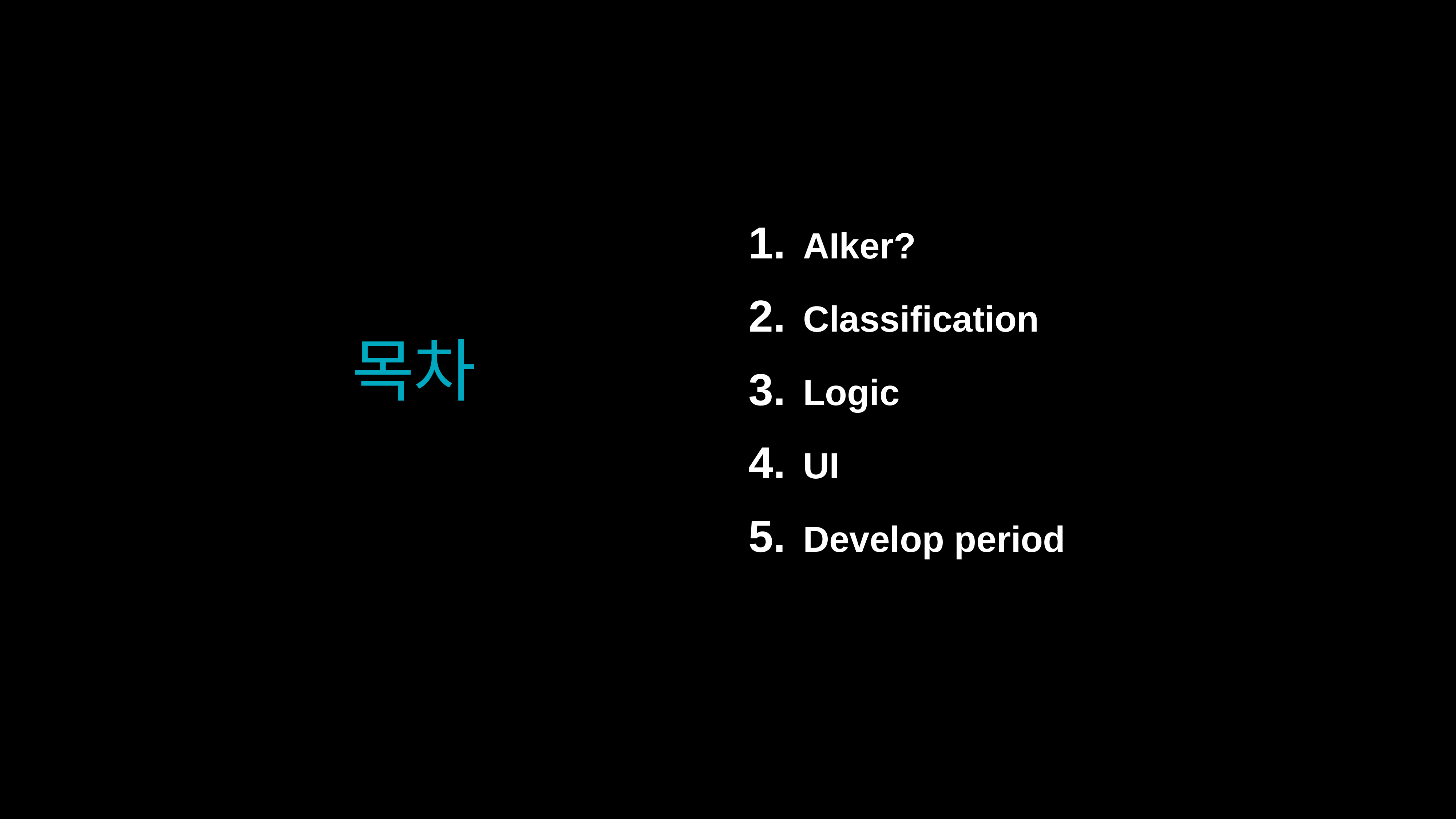

AIker?
Classification
Logic
UI
Develop period
# 목차